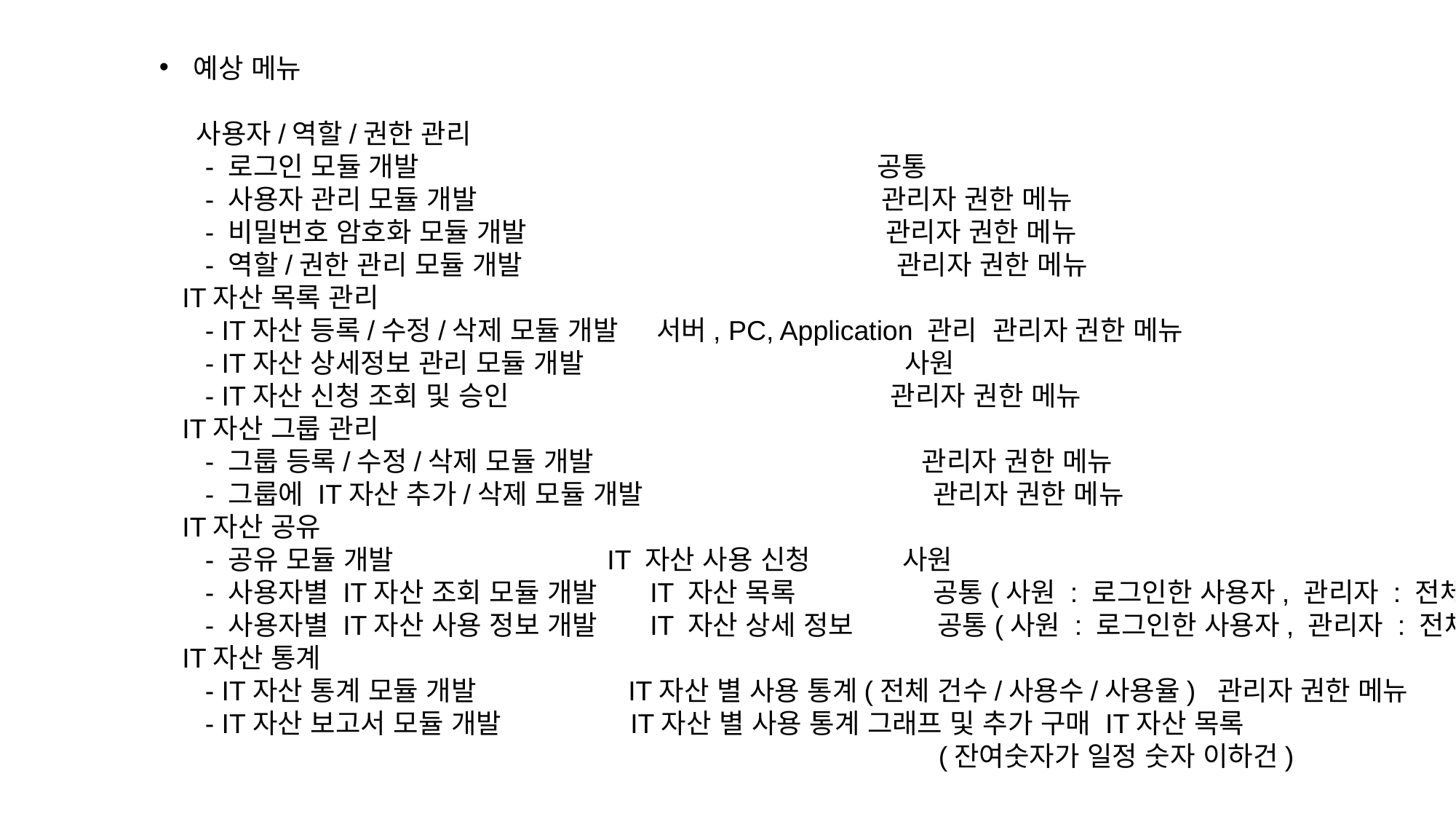

예상 메뉴

    사용자/역할/권한 관리
      - 로그인 모듈 개발                                                            공통
      - 사용자 관리 모듈 개발                                                     관리자 권한 메뉴
      - 비밀번호 암호화 모듈 개발                                               관리자 권한 메뉴
      - 역할/권한 관리 모듈 개발                                                 관리자 권한 메뉴
   IT자산 목록 관리
      - IT자산 등록/수정/삭제 모듈 개발     서버, PC, Application 관리  관리자 권한 메뉴
      - IT자산 상세정보 관리 모듈 개발                                          사원
      - IT자산 신청 조회 및 승인                                                  관리자 권한 메뉴
   IT자산 그룹 관리
      - 그룹 등록/수정/삭제 모듈 개발                                           관리자 권한 메뉴
      - 그룹에 IT자산 추가/삭제 모듈 개발                                      관리자 권한 메뉴
   IT자산 공유
      - 공유 모듈 개발                           IT 자산 사용 신청            사원
      - 사용자별 IT자산 조회 모듈 개발      IT 자산 목록                  공통(사원 : 로그인한 사용자, 관리자 : 전체)
      - 사용자별 IT자산 사용 정보 개발      IT 자산 상세 정보           공통(사원 : 로그인한 사용자, 관리자 : 전체)
   IT자산 통계
      - IT자산 통계 모듈 개발                   IT자산 별 사용 통계(전체 건수/사용수/사용율)  관리자 권한 메뉴
      - IT자산 보고서 모듈 개발                IT자산 별 사용 통계 그래프 및 추가 구매 IT자산 목록
                                                                                                      (잔여숫자가 일정 숫자 이하건)